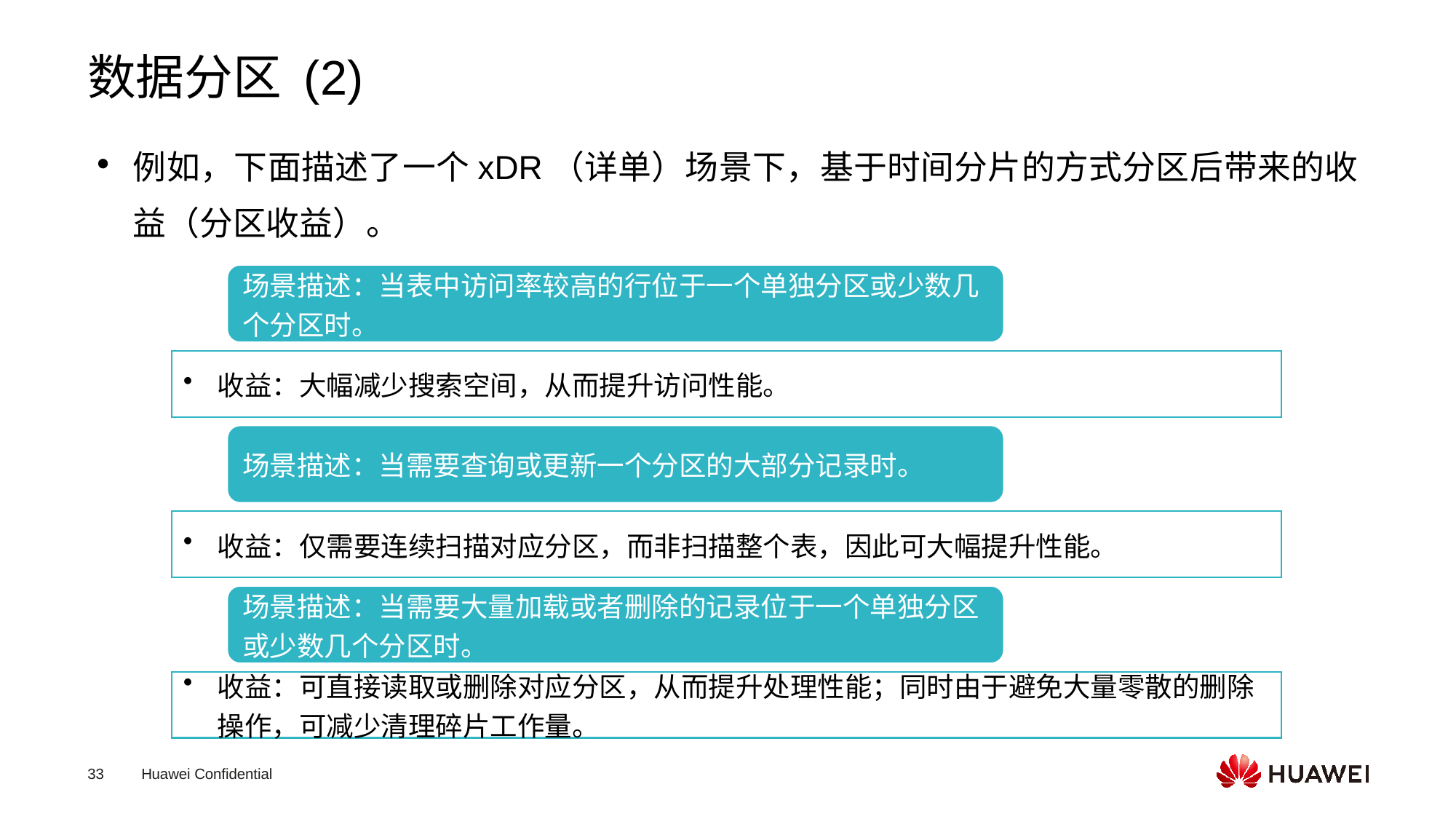

# 数据分区 (2)
例如，下面描述了一个xDR（详单）场景下，基于时间分片的方式分区后带来的收益（分区收益）。
场景描述：当表中访问率较高的行位于一个单独分区或少数几个分区时。
收益：大幅减少搜索空间，从而提升访问性能。
场景描述：当需要查询或更新一个分区的大部分记录时。
收益：仅需要连续扫描对应分区，而非扫描整个表，因此可大幅提升性能。
场景描述：当需要大量加载或者删除的记录位于一个单独分区或少数几个分区时。
收益：可直接读取或删除对应分区，从而提升处理性能；同时由于避免大量零散的删除操作，可减少清理碎片工作量。